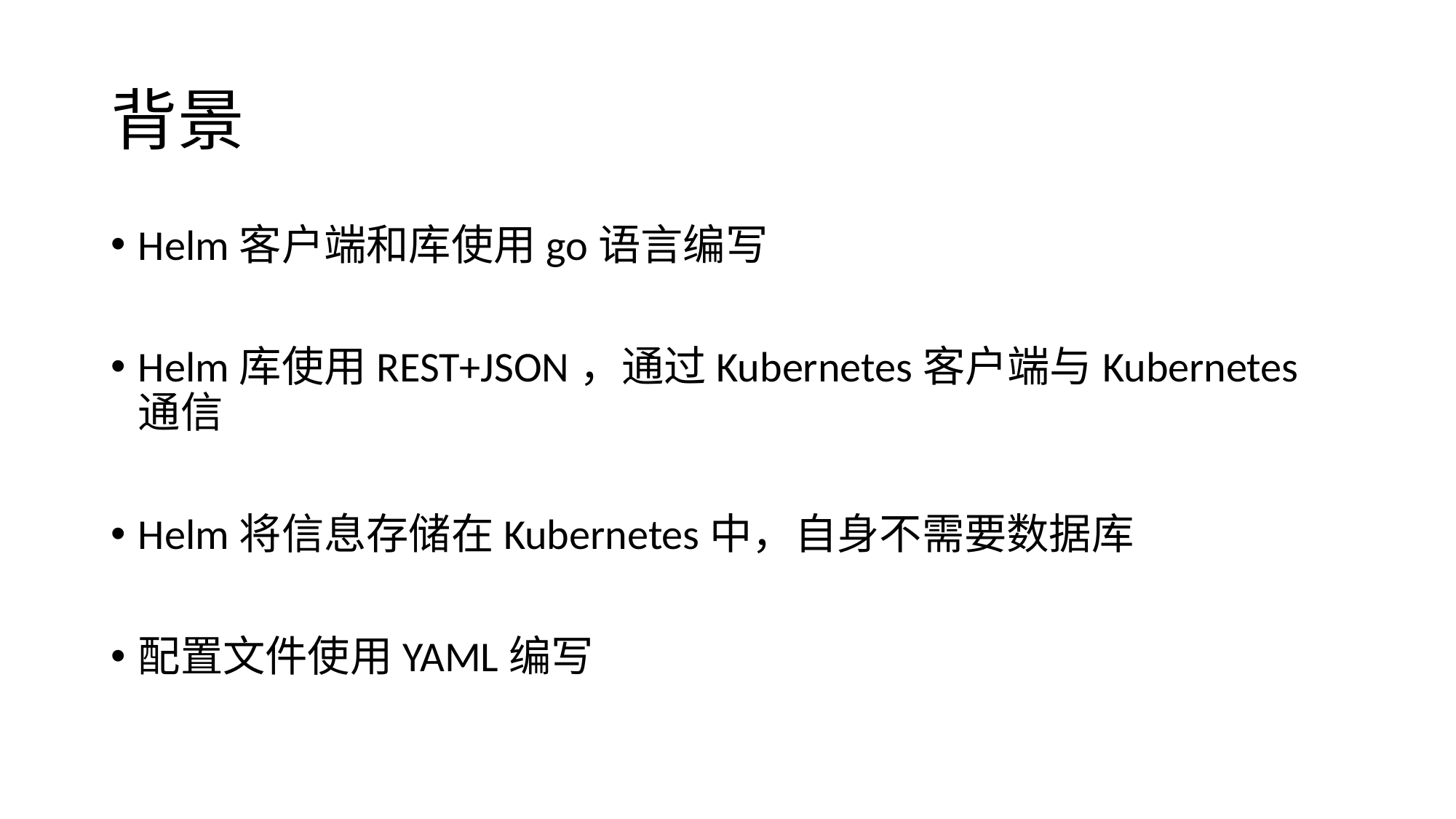

# 背景
Helm客户端和库使用go语言编写

Helm库使用REST+JSON，通过Kubernetes客户端与Kubernetes通信

Helm将信息存储在Kubernetes中，自身不需要数据库

配置文件使用YAML编写